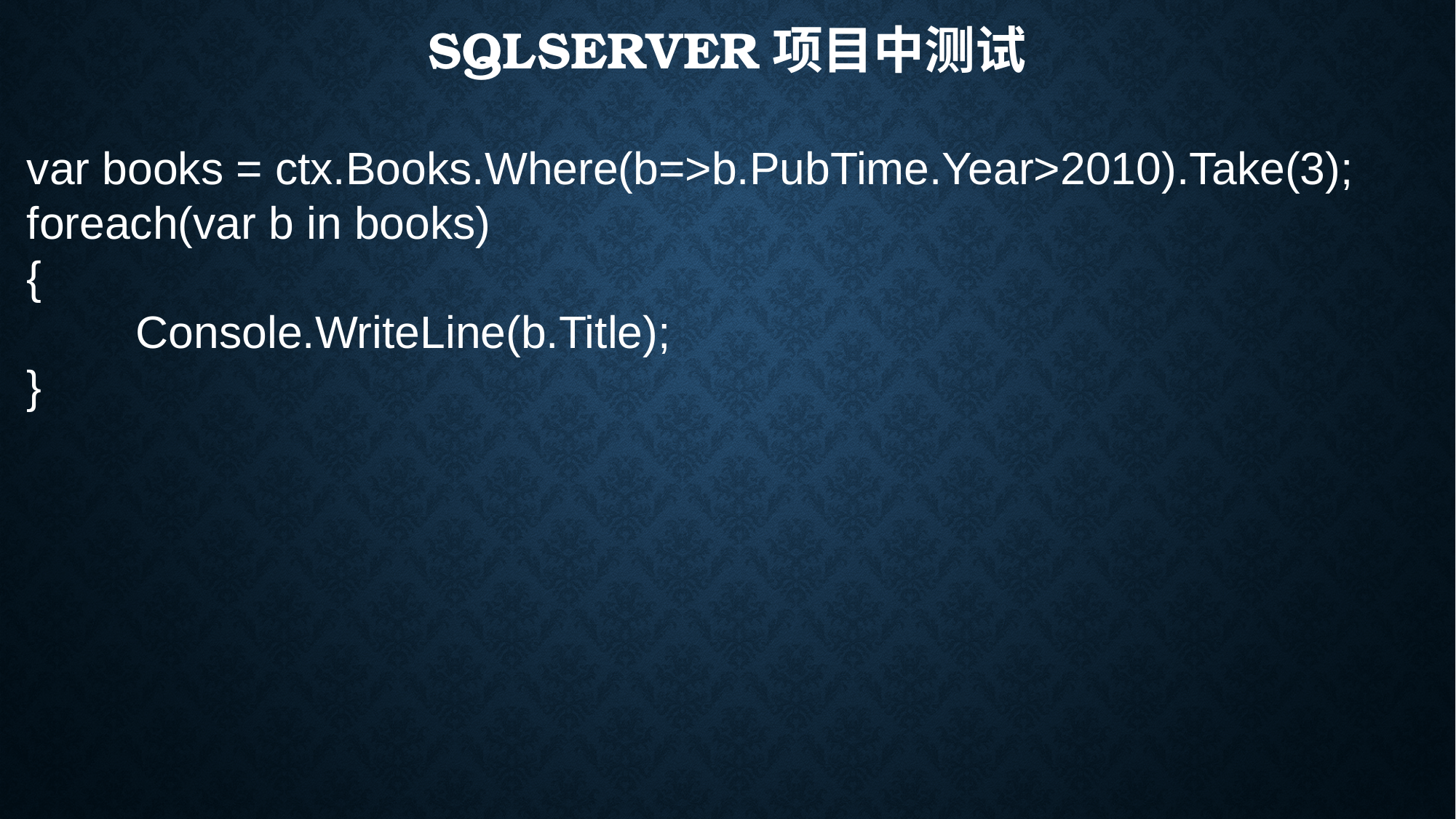

# SQLServer项目中测试
var books = ctx.Books.Where(b=>b.PubTime.Year>2010).Take(3);
foreach(var b in books)
{
	Console.WriteLine(b.Title);
}